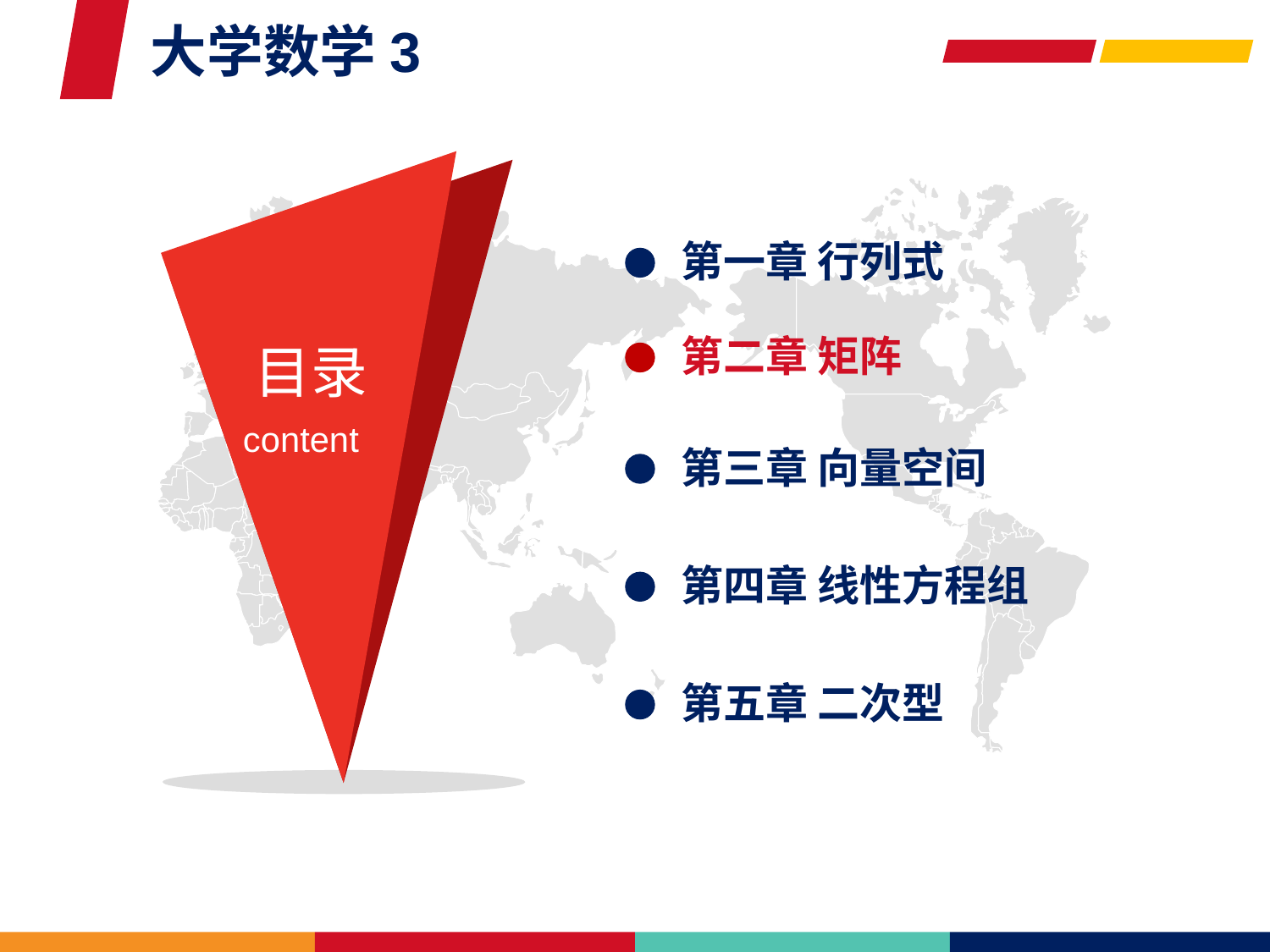

# 大学数学3
第一章 行列式

第二章 矩阵

第三章 向量空间

第四章 线性方程组

第五章 二次型